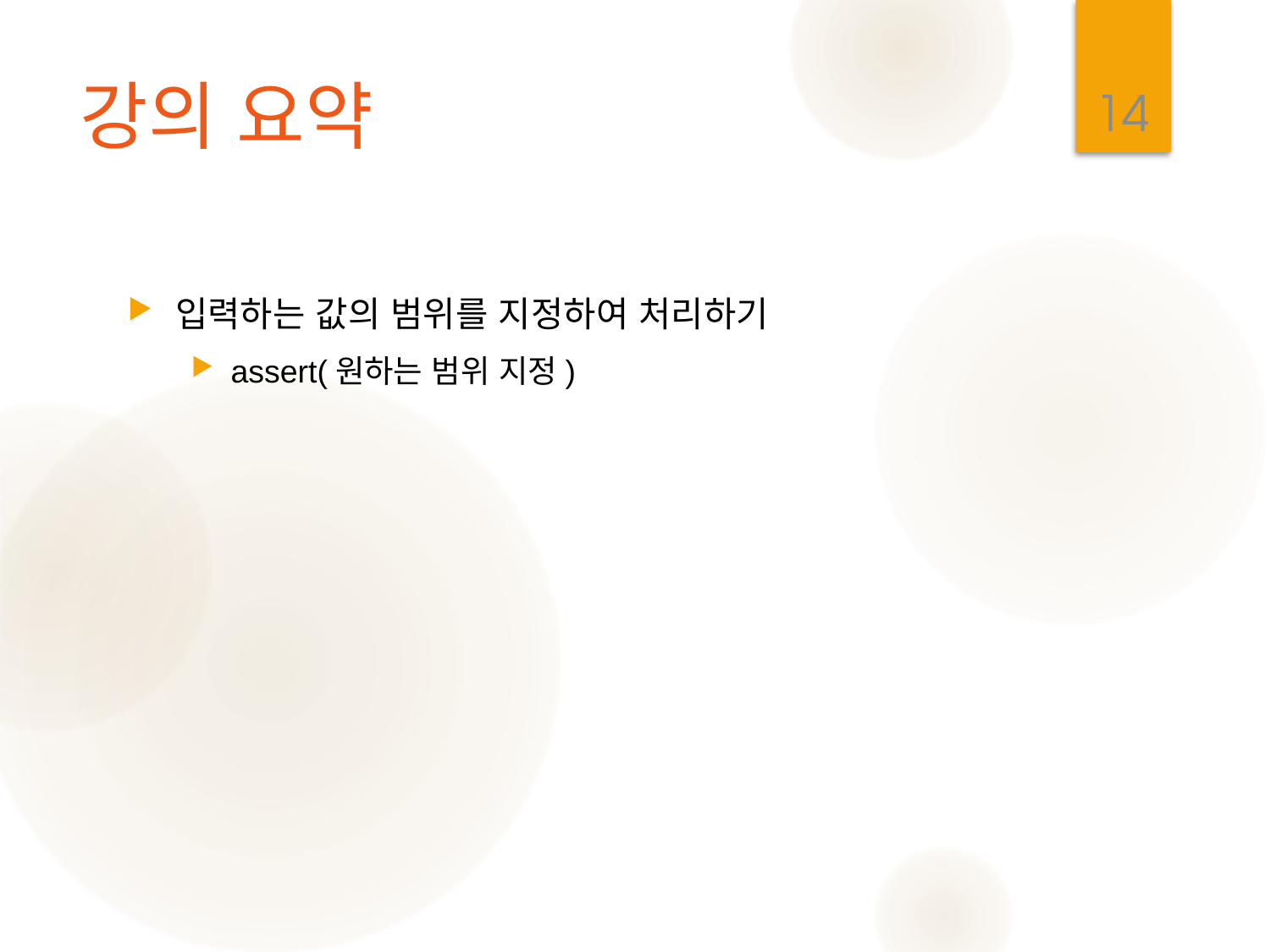

14
# 강의 요약
입력하는 값의 범위를 지정하여 처리하기
assert(원하는 범위 지정)